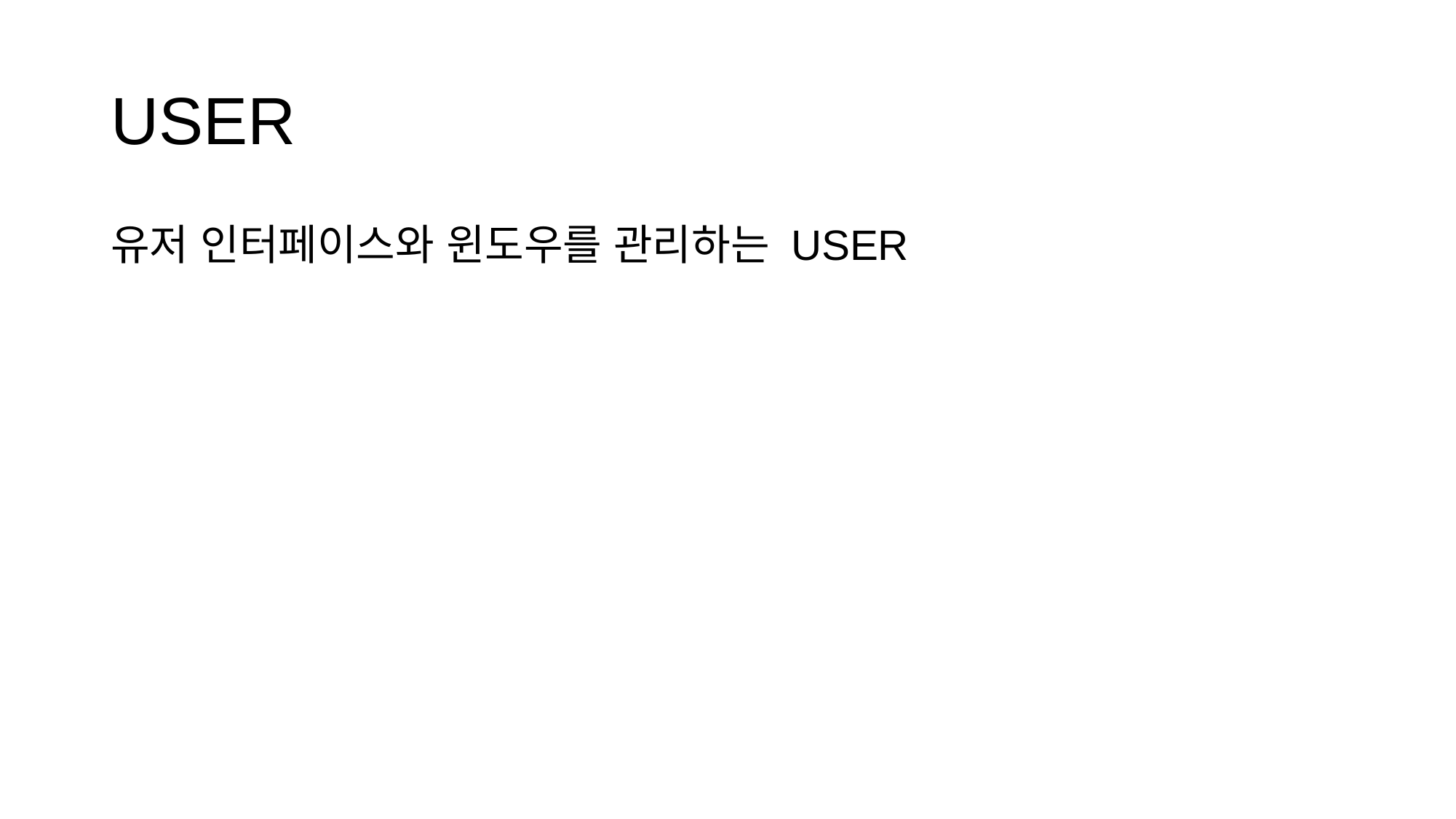

# USER
유저 인터페이스와 윈도우를 관리하는 USER